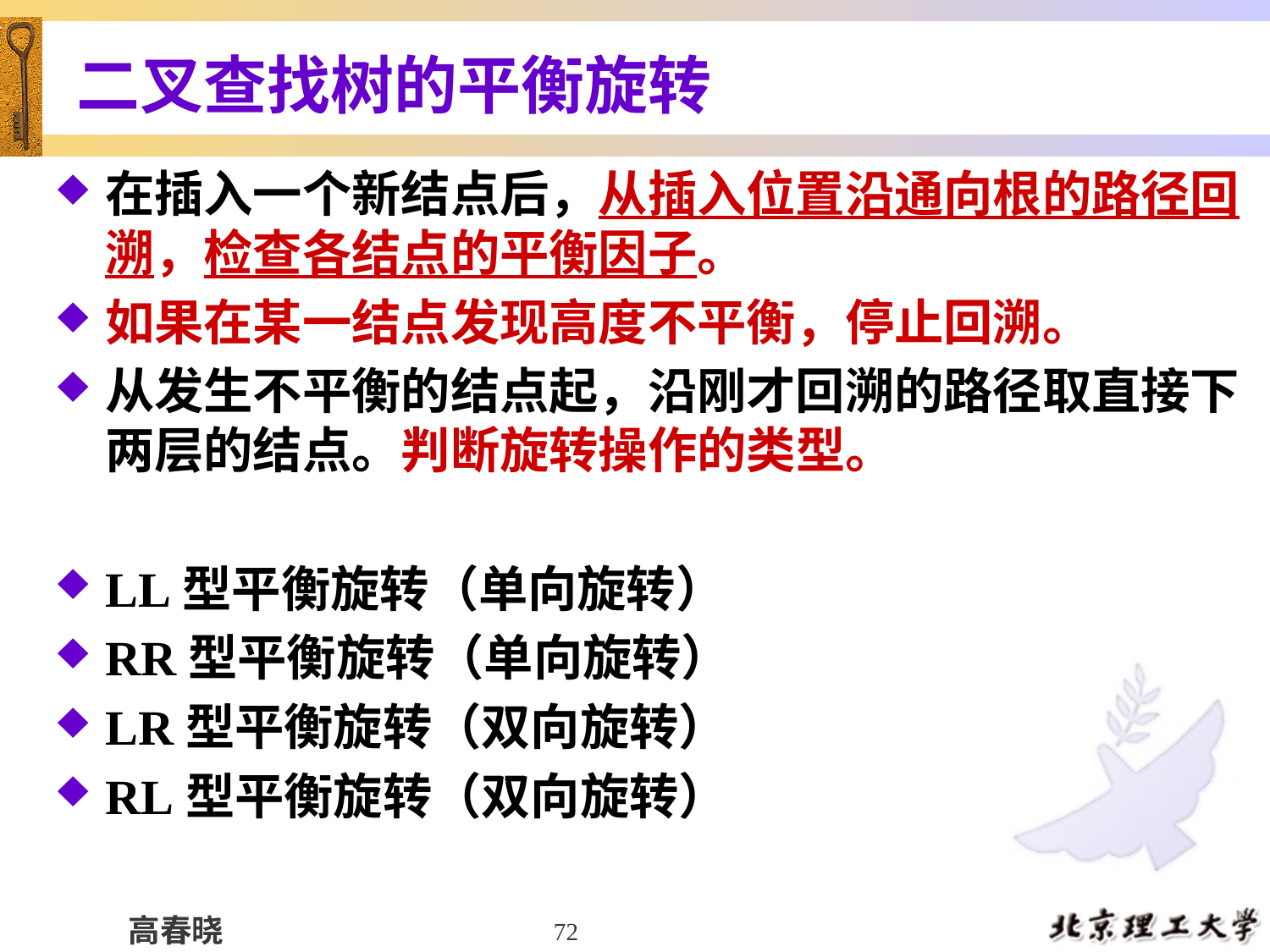

# 二叉查找树的平衡旋转
在插入一个新结点后，从插入位置沿通向根的路径回溯，检查各结点的平衡因子。
如果在某一结点发现高度不平衡，停止回溯。
从发生不平衡的结点起，沿刚才回溯的路径取直接下两层的结点。判断旋转操作的类型。

LL型平衡旋转（单向旋转）
RR型平衡旋转（单向旋转）
LR型平衡旋转（双向旋转）
RL型平衡旋转（双向旋转）

72